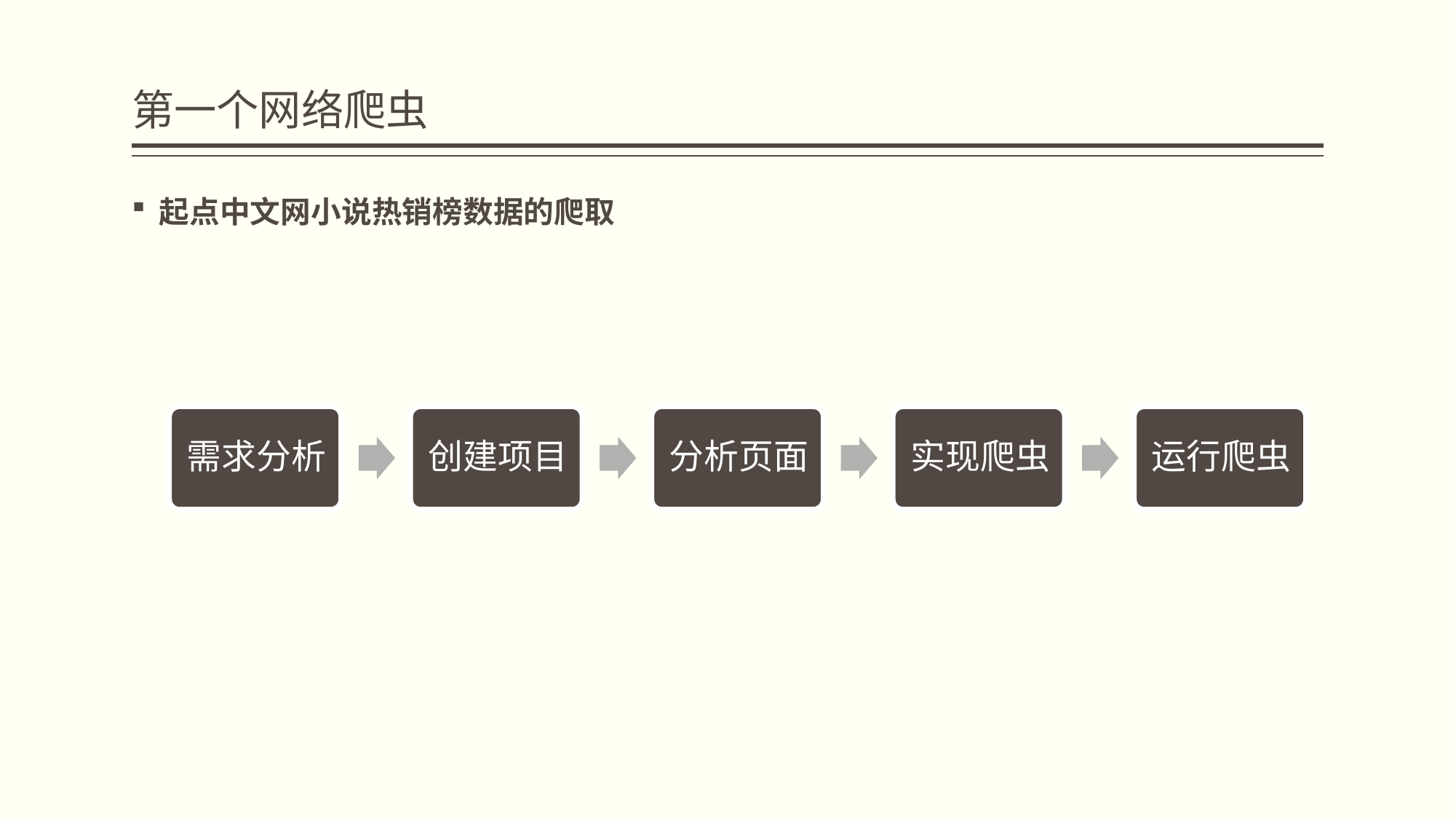

# 第一个网络爬虫
起点中文网小说热销榜数据的爬取
需求分析

创建项目

分析页面

实现爬虫

运行爬虫